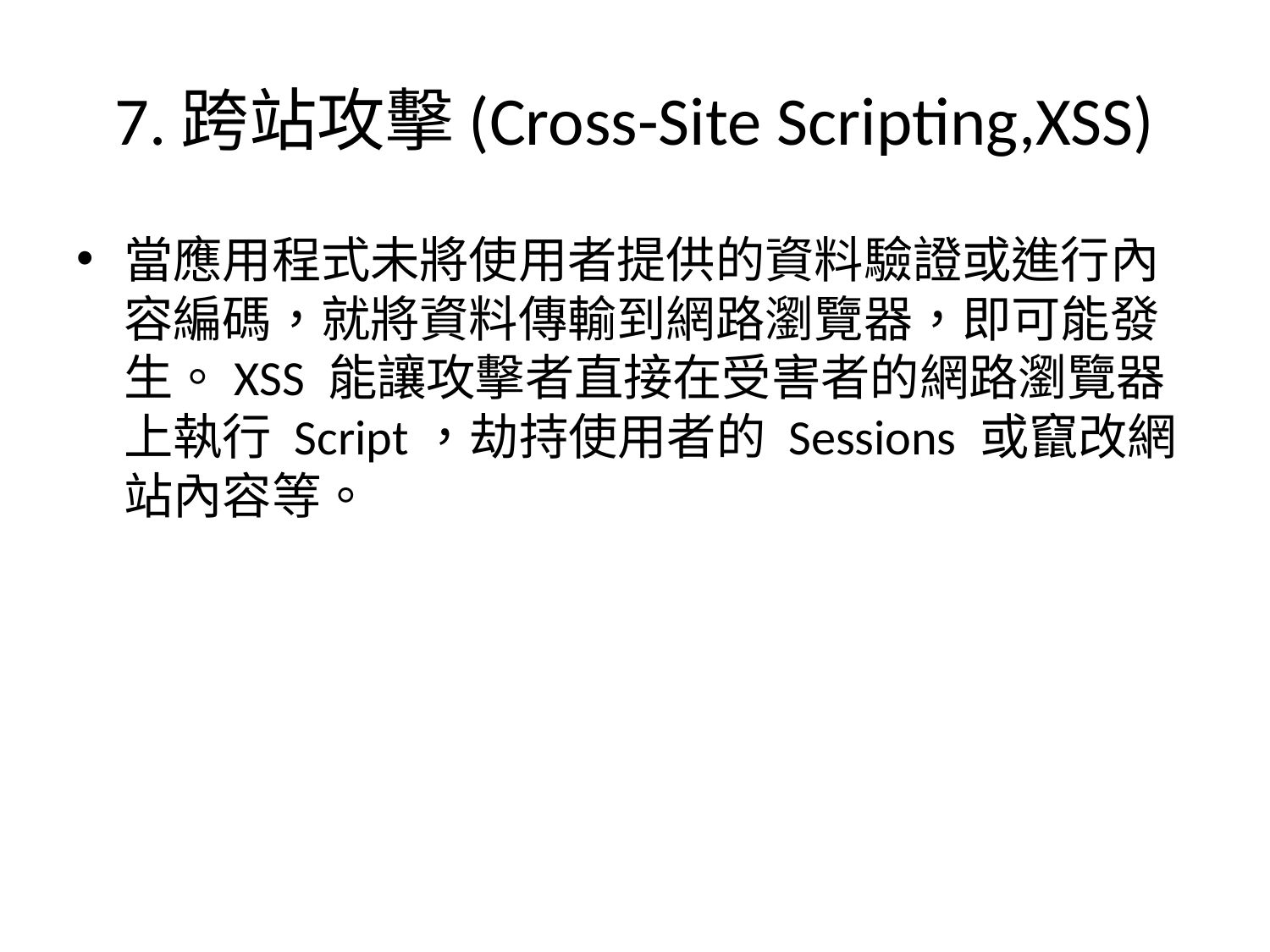

# 7.跨站攻擊(Cross-Site Scripting,XSS)
當應用程式未將使用者提供的資料驗證或進行內容編碼，就將資料傳輸到網路瀏覽器，即可能發生。XSS 能讓攻擊者直接在受害者的網路瀏覽器上執行 Script，劫持使用者的 Sessions 或竄改網站內容等。